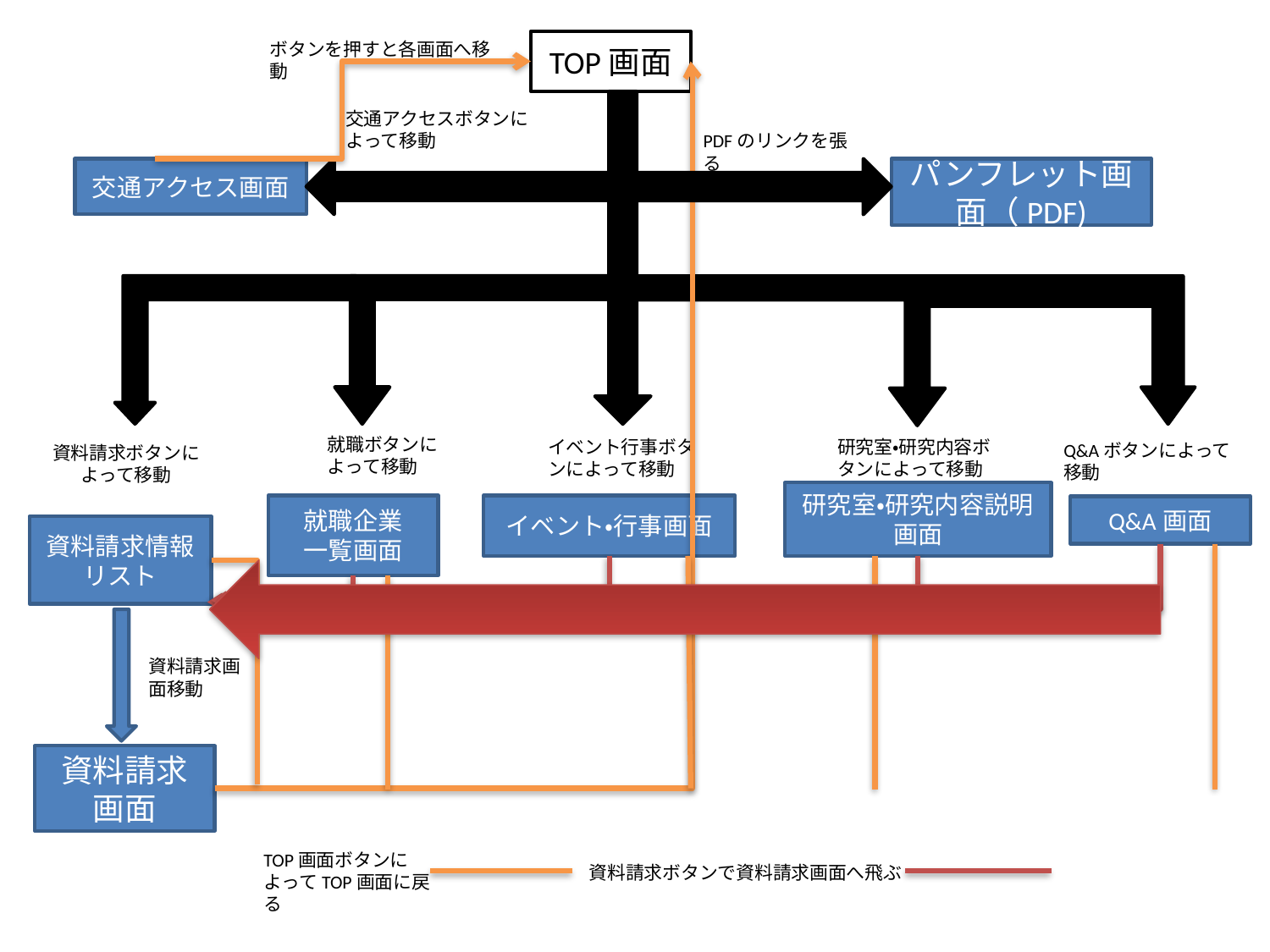

ボタンを押すと各画面へ移動
TOP画面

交通アクセスボタンによって移動
PDFのリンクを張る
パンフレット画面（PDF)
交通アクセス画面

就職ボタンによって移動
イベント行事ボタンによって移動
研究室・研究内容ボタンによって移動
Q&Aボタンによって移動
資料請求ボタンによって移動
研究室・研究内容説明画面
就職企業
一覧画面
イベント・行事画面
Q&A画面
資料請求情報リスト

資料請求画面移動
資料請求画面
TOP画面ボタンによってTOP画面に戻る
資料請求ボタンで資料請求画面へ飛ぶ